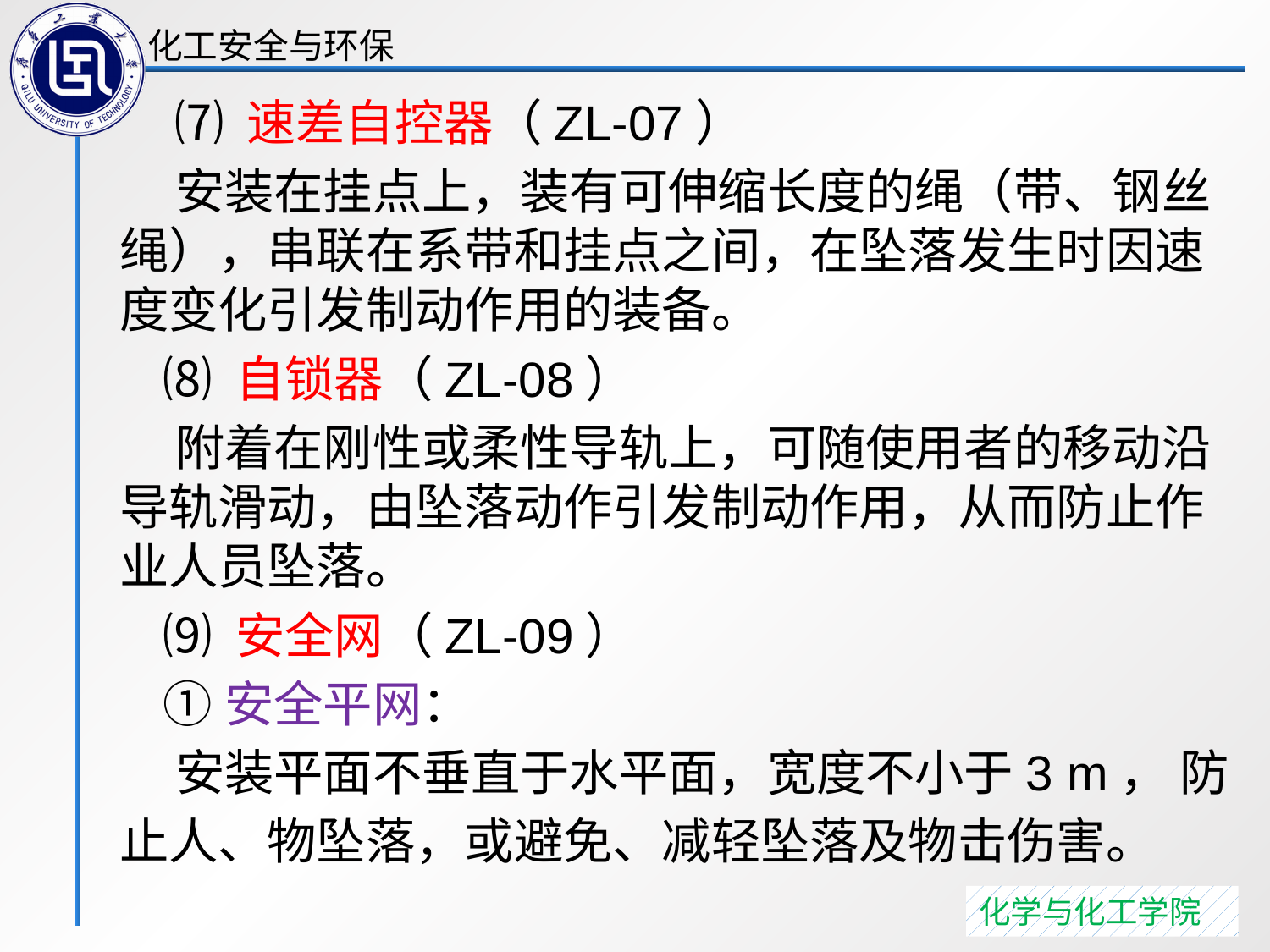

⑺ 速差自控器（ZL-07）
    安装在挂点上，装有可伸缩长度的绳（带、钢丝绳），串联在系带和挂点之间，在坠落发生时因速度变化引发制动作用的装备。
    ⑻ 自锁器（ZL-08）
    附着在刚性或柔性导轨上，可随使用者的移动沿导轨滑动，由坠落动作引发制动作用，从而防止作业人员坠落。
    ⑼ 安全网（ZL-09）
    ①安全平网：
    安装平面不垂直于水平面，宽度不小于3 m， 防止人、物坠落，或避免、减轻坠落及物击伤害。